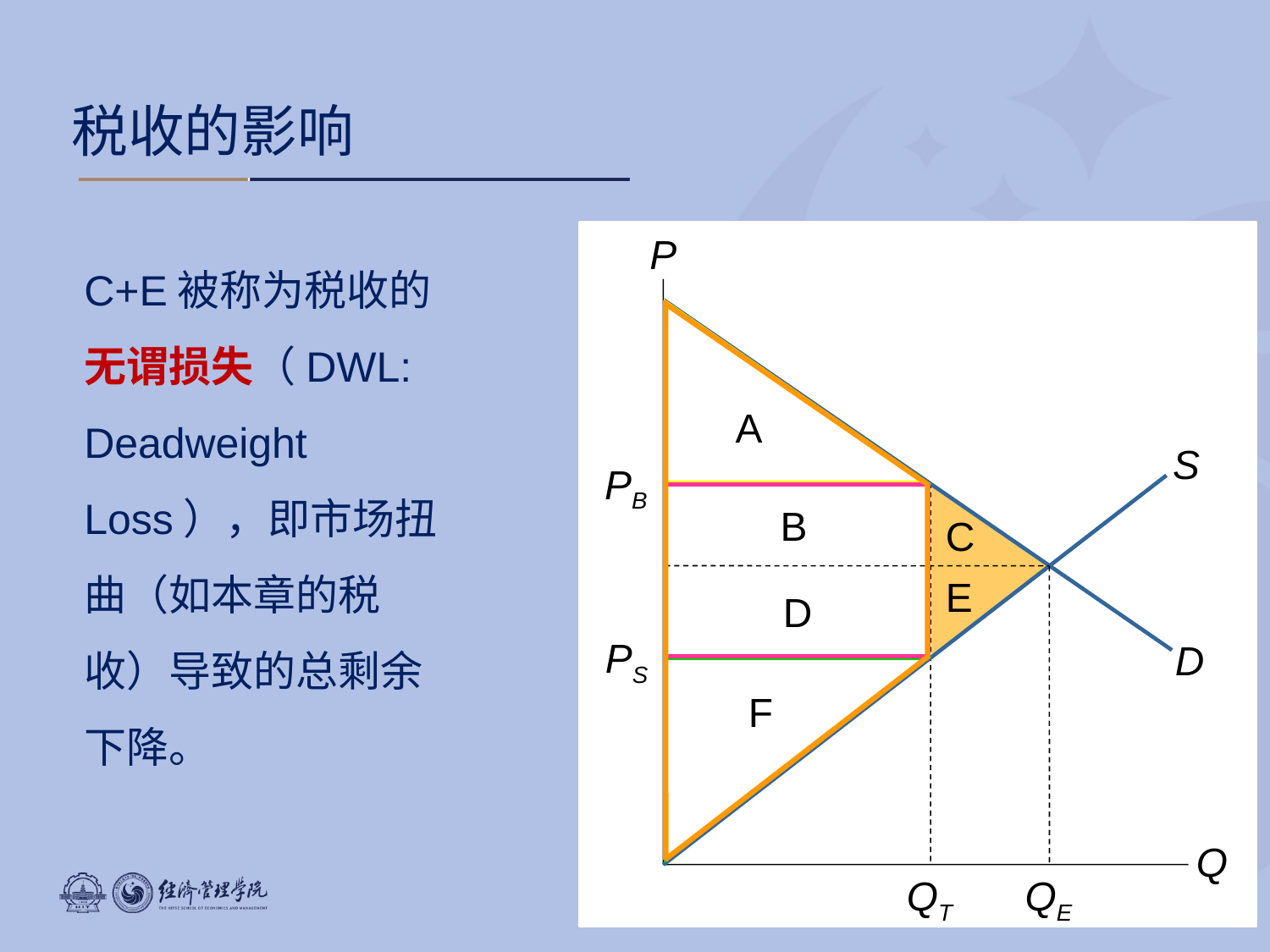

税收的影响

P

Q
C+E被称为税收的无谓损失（DWL: Deadweight Loss），即市场扭曲（如本章的税收）导致的总剩余下降。

A
S
PB

B
C

E
D
PS

D

F
QT
QE